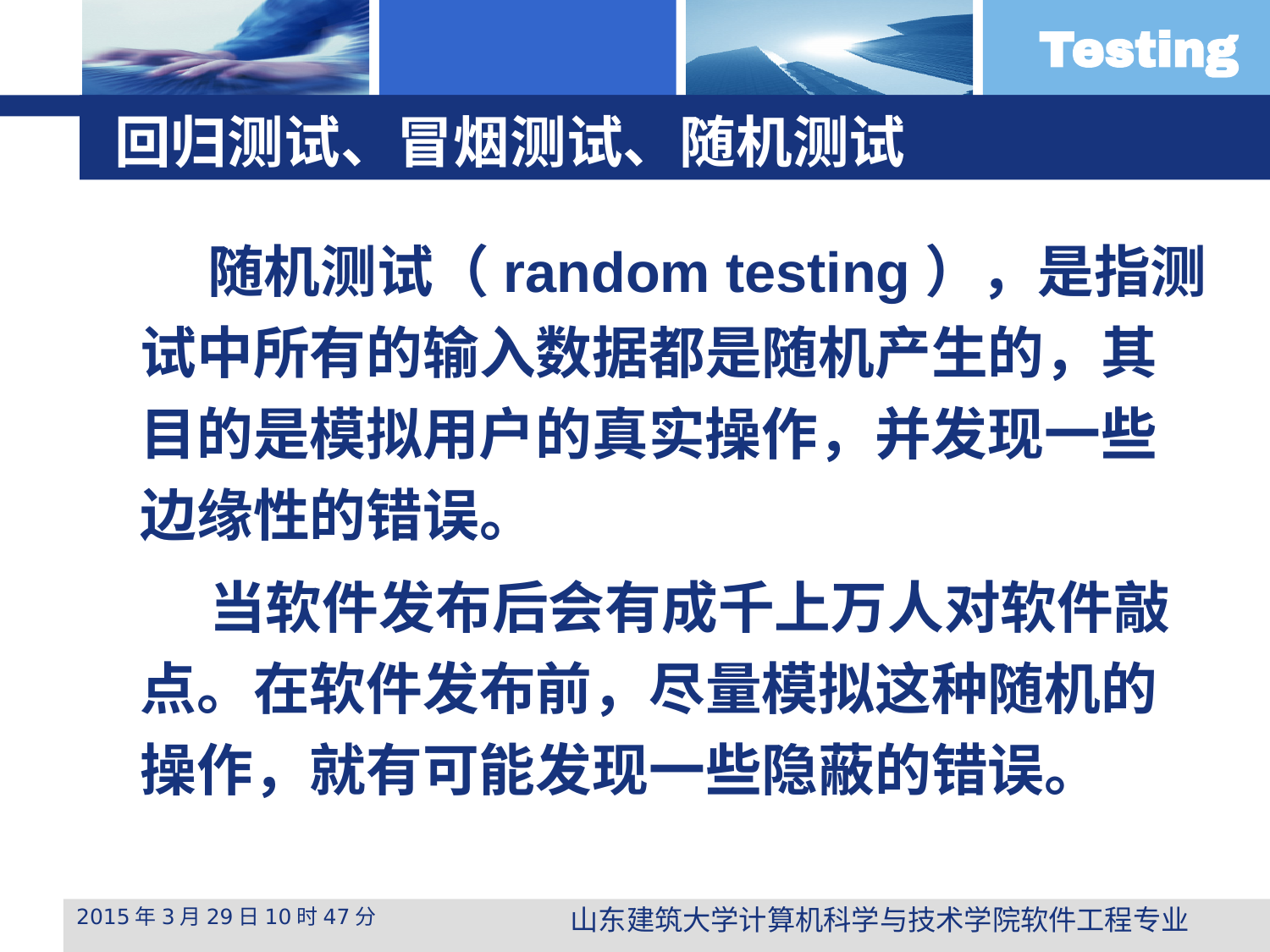

# 回归测试、冒烟测试、随机测试
           随机测试（random testing），是指测试中所有的输入数据都是随机产生的，其目的是模拟用户的真实操作，并发现一些边缘性的错误。
        当软件发布后会有成千上万人对软件敲点。在软件发布前，尽量模拟这种随机的操作，就有可能发现一些隐蔽的错误。

山东建筑大学计算机科学与技术学院软件工程专业
2015年3月29日10时47分